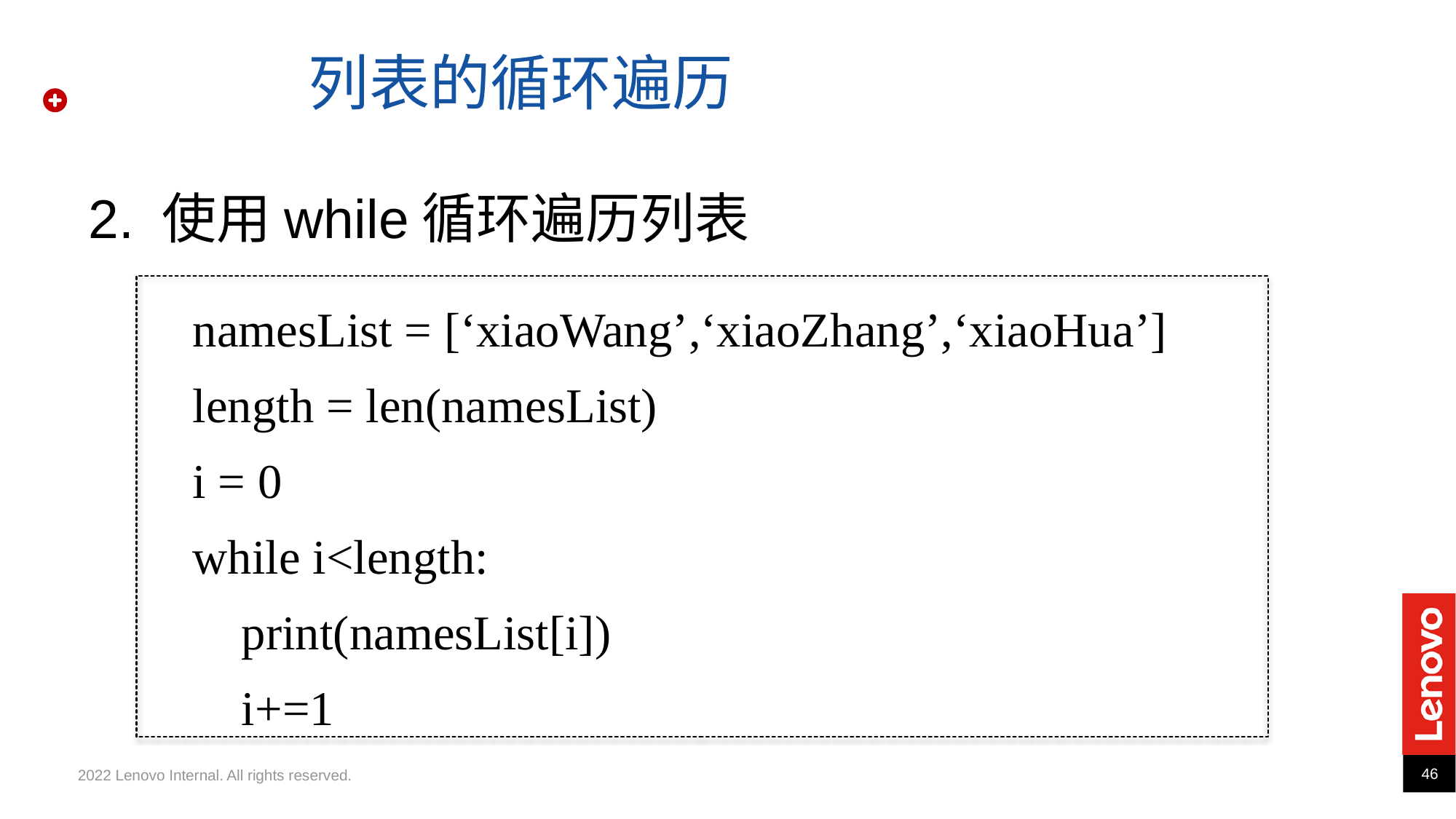

列表的循环遍历
2. 使用while循环遍历列表
namesList = [‘xiaoWang’,‘xiaoZhang’,‘xiaoHua’]
length = len(namesList)
i = 0
while i<length:
    print(namesList[i])
    i+=1